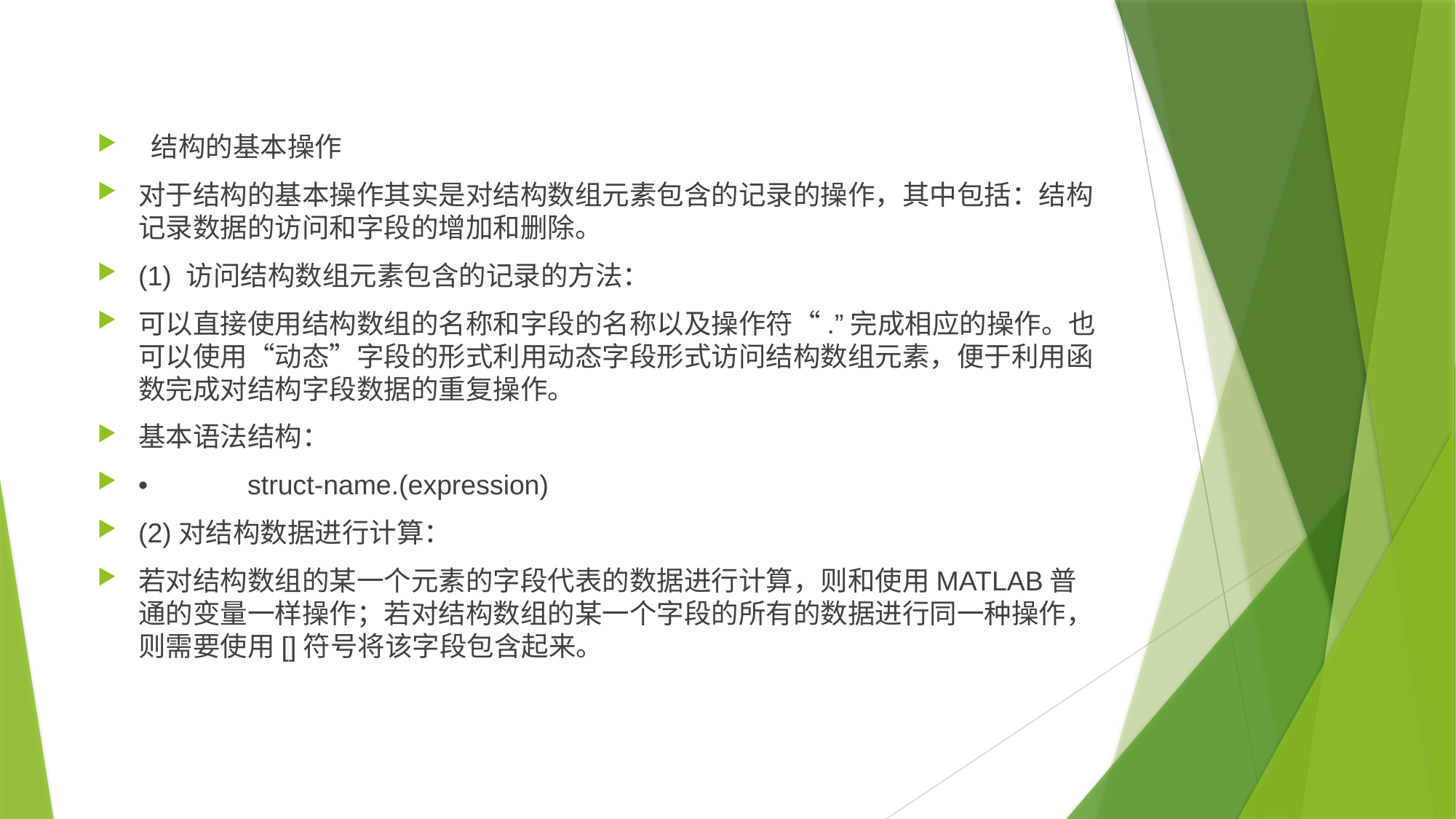

结构的基本操作
对于结构的基本操作其实是对结构数组元素包含的记录的操作，其中包括：结构记录数据的访问和字段的增加和删除。
(1) 访问结构数组元素包含的记录的方法：
可以直接使用结构数组的名称和字段的名称以及操作符“.”完成相应的操作。也可以使用“动态”字段的形式利用动态字段形式访问结构数组元素，便于利用函数完成对结构字段数据的重复操作。
基本语法结构：
•	struct-name.(expression)
(2)对结构数据进行计算：
若对结构数组的某一个元素的字段代表的数据进行计算，则和使用MATLAB普通的变量一样操作；若对结构数组的某一个字段的所有的数据进行同一种操作，则需要使用[]符号将该字段包含起来。